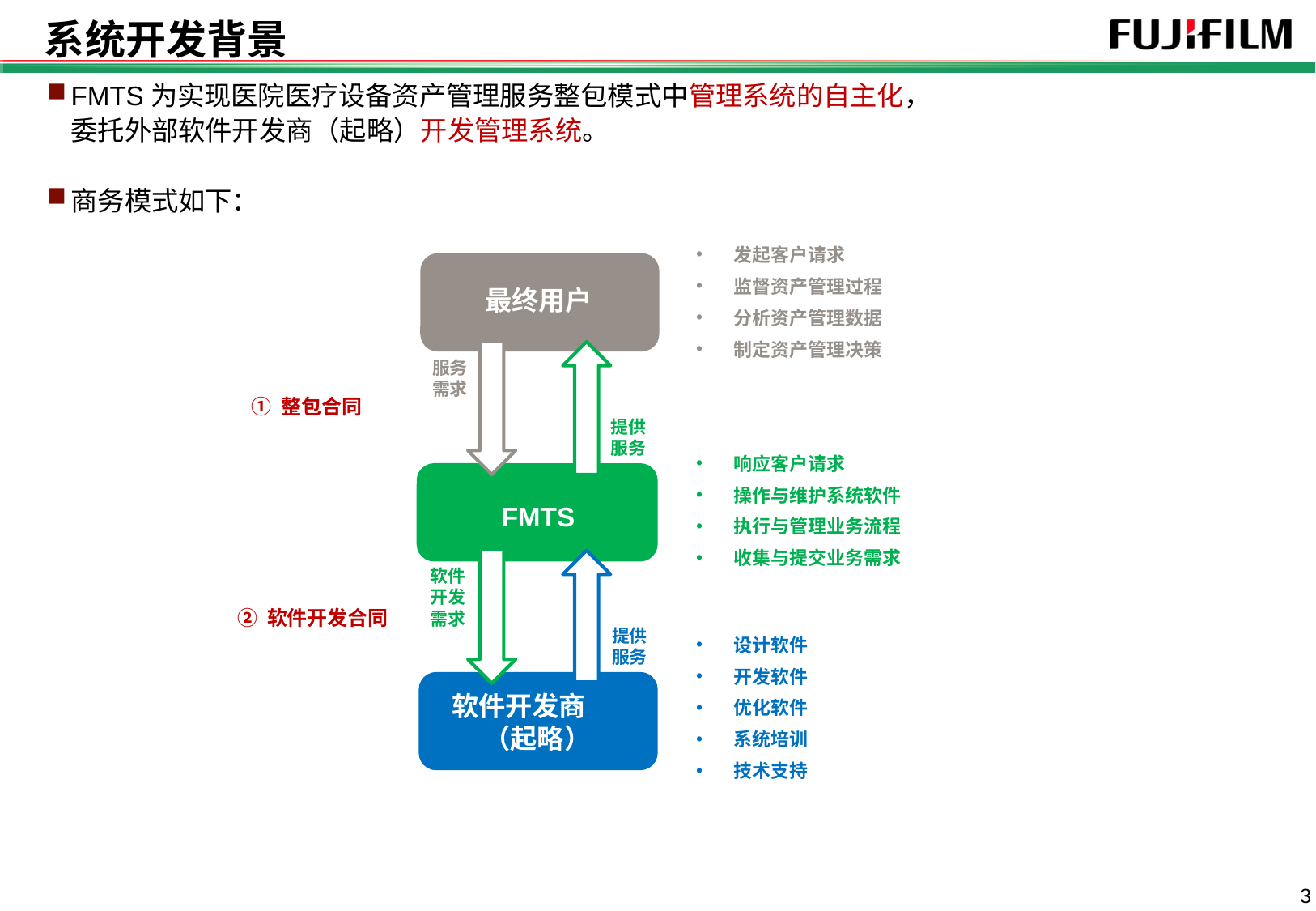

# 系统开发背景
FMTS为实现医院医疗设备资产管理服务整包模式中管理系统的自主化，
	委托外部软件开发商（起略）开发管理系统。

商务模式如下：

 发起客户请求
 监督资产管理过程
 分析资产管理数据
 制定资产管理决策

最终用户

服务需求
① 整包合同
提供服务
 响应客户请求
 操作与维护系统软件
 执行与管理业务流程
 收集与提交业务需求

FMTS

软件开发需求
② 软件开发合同
提供服务
 设计软件
 开发软件
 优化软件
 系统培训
 技术支持

软件开发商       （起略）